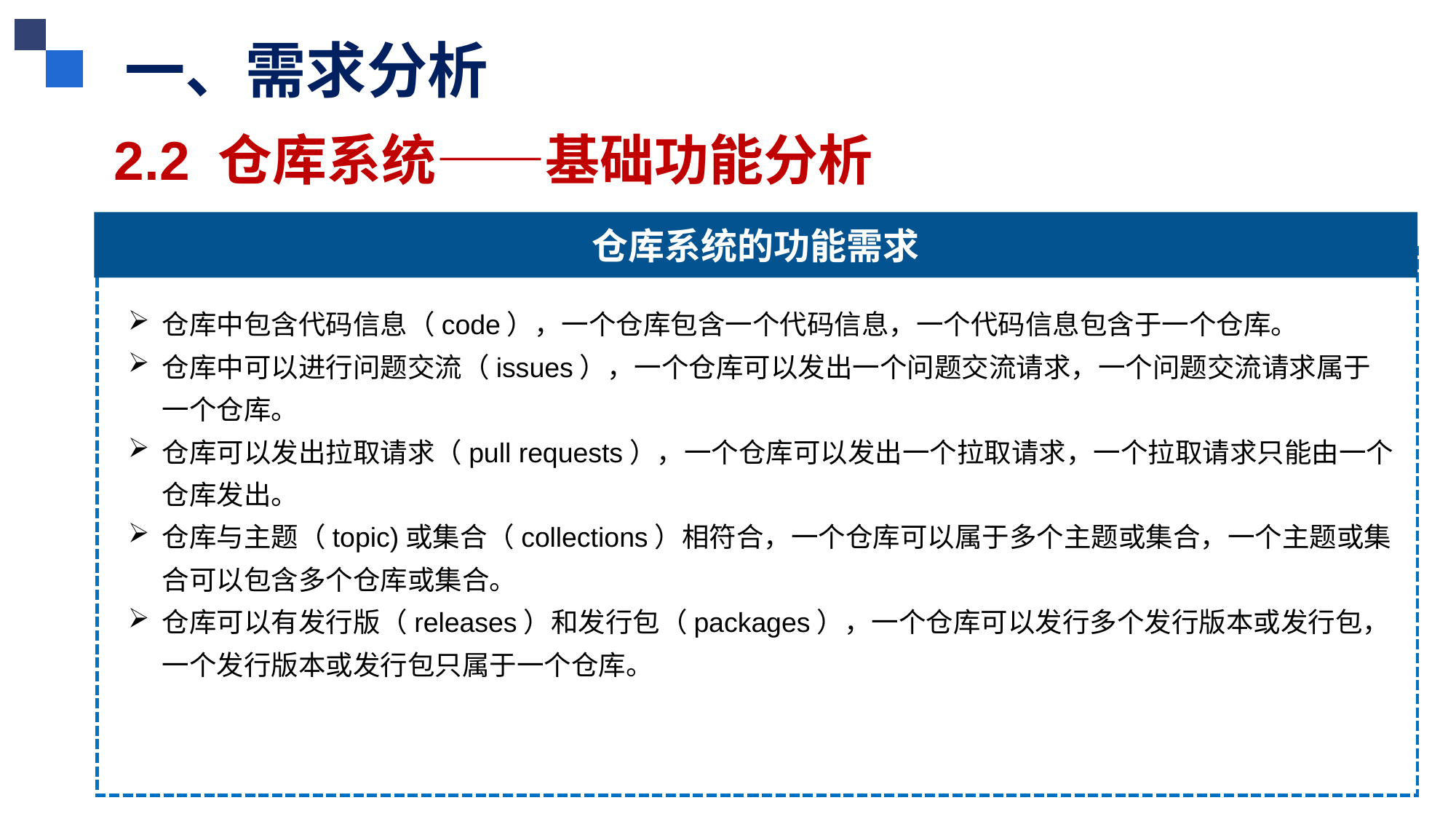

一、需求分析

2.2 仓库系统——基础功能分析
仓库系统的功能需求

仓库中包含代码信息（code），一个仓库包含一个代码信息，一个代码信息包含于一个仓库。
仓库中可以进行问题交流（issues），一个仓库可以发出一个问题交流请求，一个问题交流请求属于一个仓库。
仓库可以发出拉取请求（pull requests），一个仓库可以发出一个拉取请求，一个拉取请求只能由一个仓库发出。
仓库与主题（topic)或集合（collections）相符合，一个仓库可以属于多个主题或集合，一个主题或集合可以包含多个仓库或集合。
仓库可以有发行版（releases）和发行包（packages），一个仓库可以发行多个发行版本或发行包，一个发行版本或发行包只属于一个仓库。